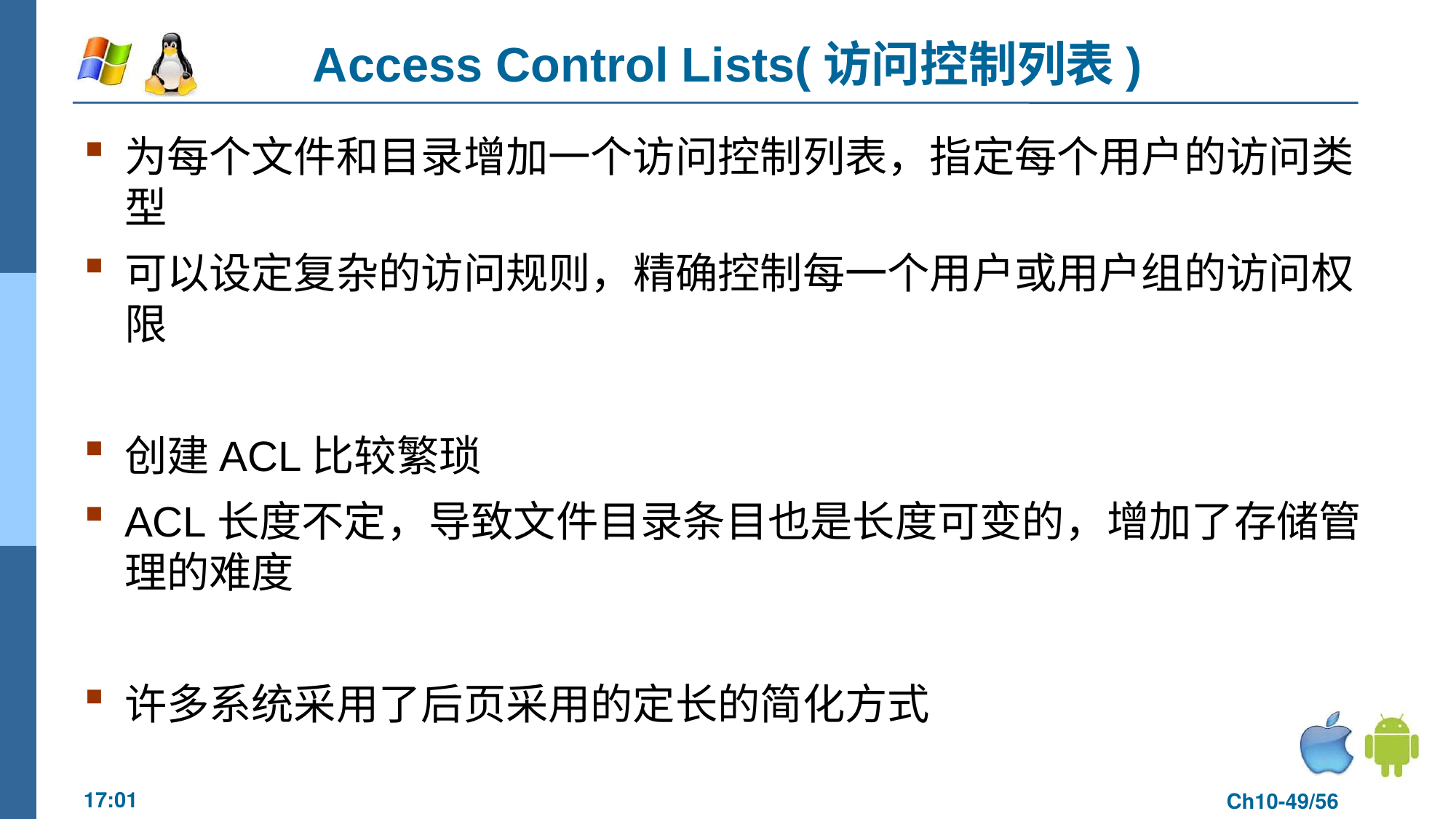

# Access Control Lists(访问控制列表)
为每个文件和目录增加一个访问控制列表，指定每个用户的访问类型
可以设定复杂的访问规则，精确控制每一个用户或用户组的访问权限

创建ACL比较繁琐
ACL长度不定，导致文件目录条目也是长度可变的，增加了存储管理的难度

许多系统采用了后页采用的定长的简化方式